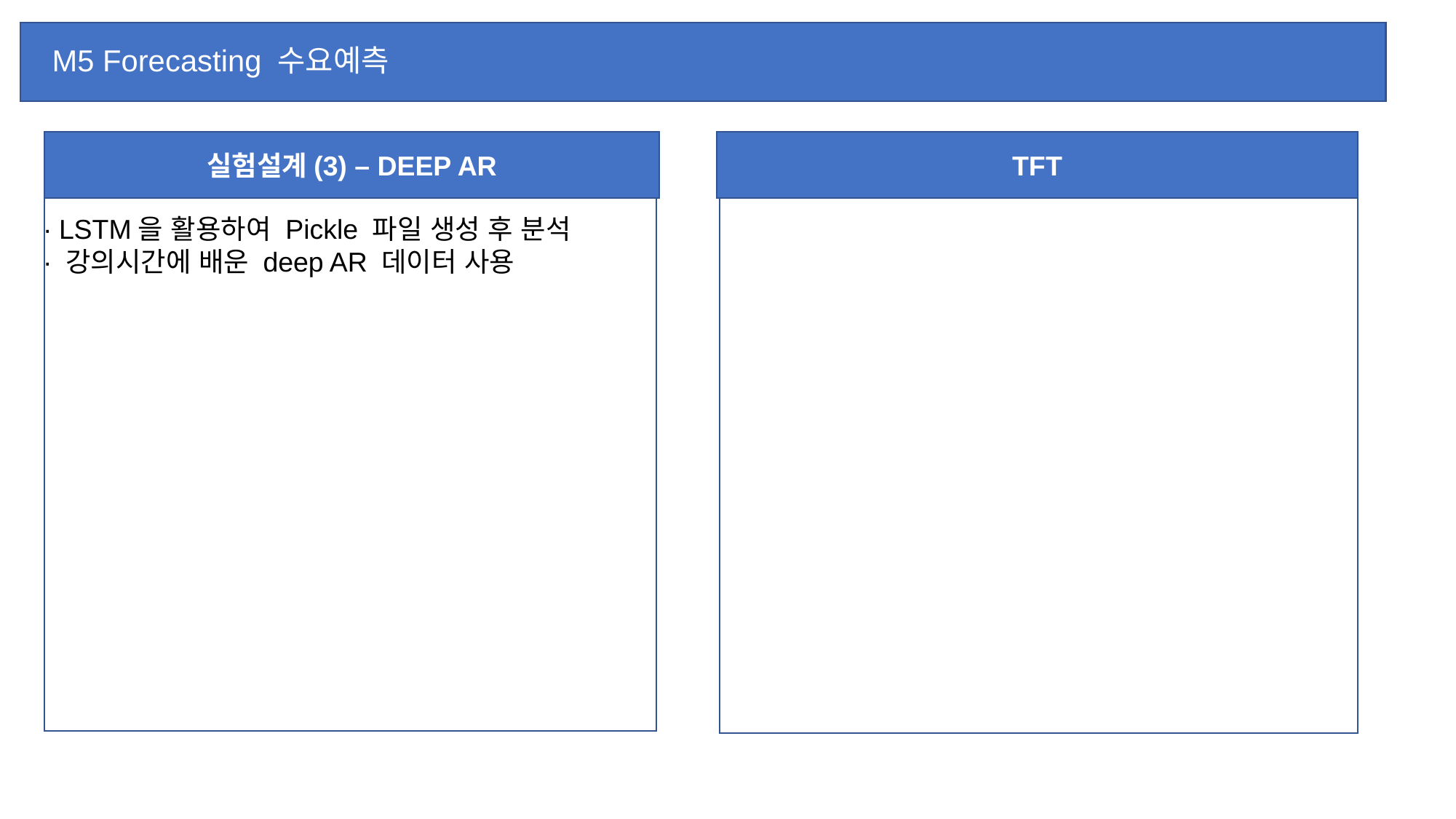

# M5 Forecasting 수요예측
실험설계(3) – DEEP AR
TFT

∙ LSTM을 활용하여 Pickle 파일 생성 후 분석
∙ 강의시간에 배운 deep AR 데이터 사용